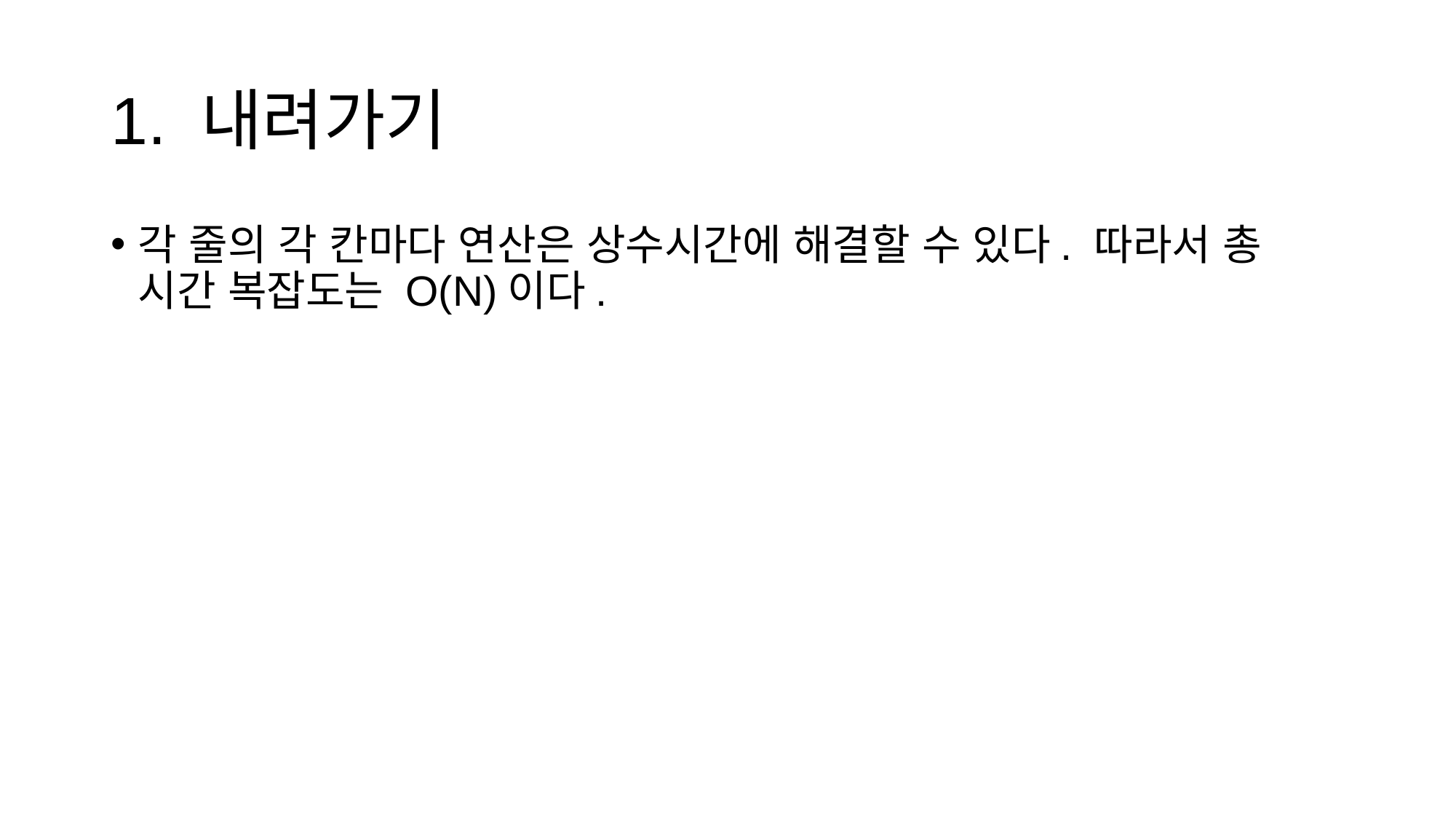

# 1. 내려가기
각 줄의 각 칸마다 연산은 상수시간에 해결할 수 있다. 따라서 총 시간 복잡도는 O(N)이다.